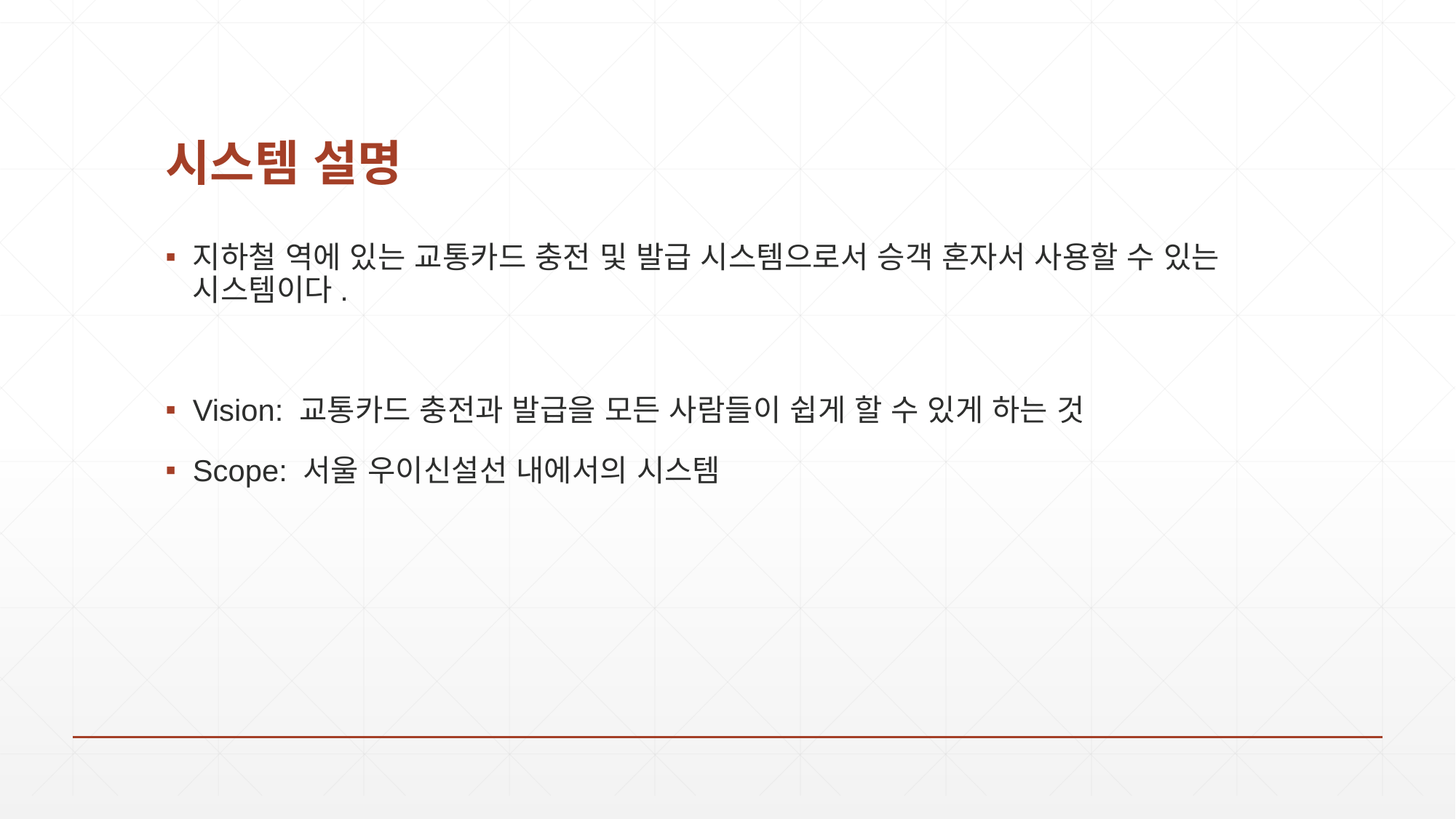

# 시스템 설명
지하철 역에 있는 교통카드 충전 및 발급 시스템으로서 승객 혼자서 사용할 수 있는 시스템이다.

Vision: 교통카드 충전과 발급을 모든 사람들이 쉽게 할 수 있게 하는 것
Scope: 서울 우이신설선 내에서의 시스템